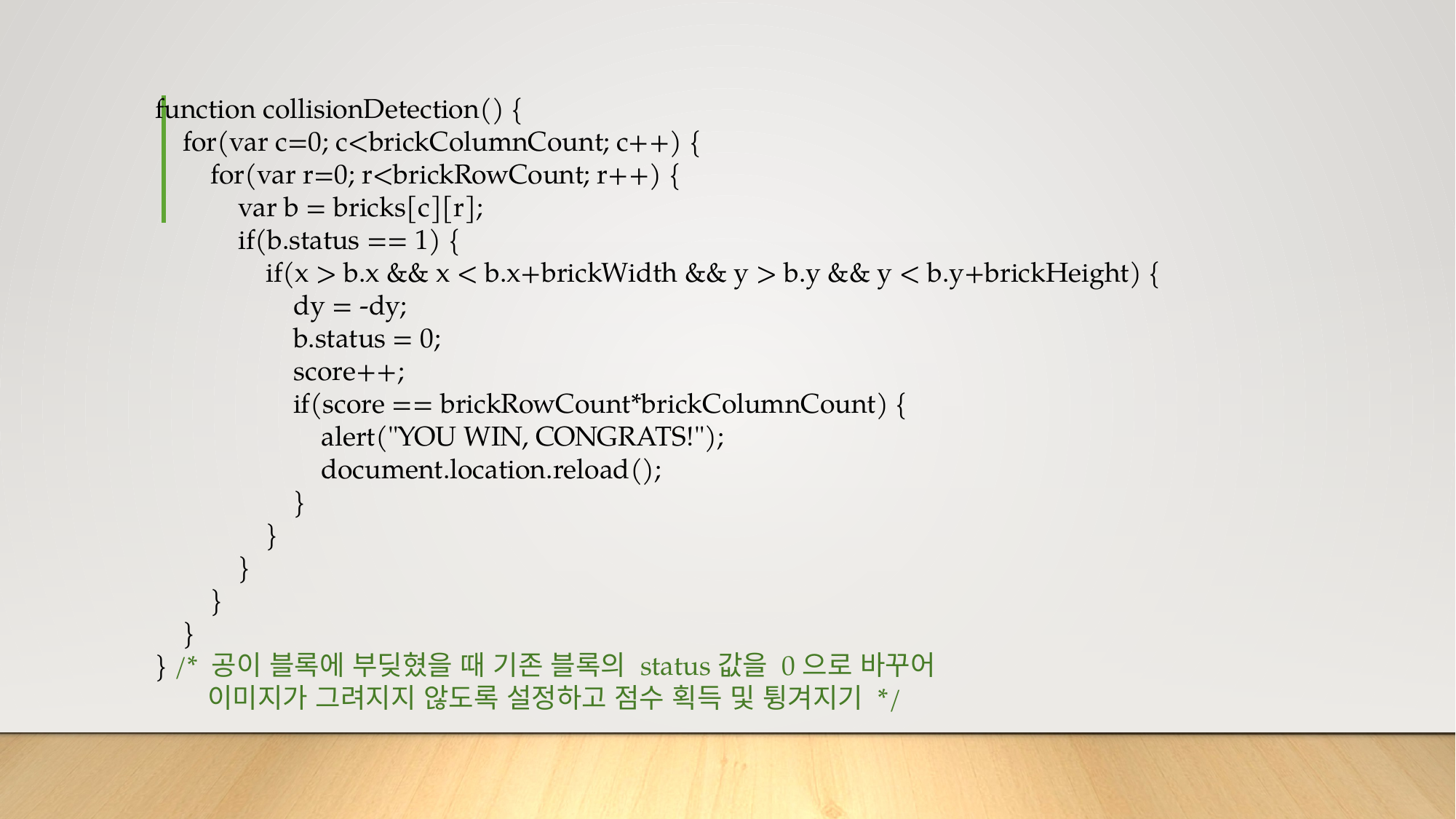

function collisionDetection() {
    for(var c=0; c<brickColumnCount; c++) {
        for(var r=0; r<brickRowCount; r++) {
            var b = bricks[c][r];
            if(b.status == 1) {
                if(x > b.x && x < b.x+brickWidth && y > b.y && y < b.y+brickHeight) {
                    dy = -dy;
                    b.status = 0;
                    score++;
                    if(score == brickRowCount*brickColumnCount) {
                        alert("YOU WIN, CONGRATS!");
                        document.location.reload();
                    }
                }
            }
        }
    }
} /* 공이 블록에 부딪혔을 때 기존 블록의 status값을 0으로 바꾸어
      이미지가 그려지지 않도록 설정하고 점수 획득 및 튕겨지기 */